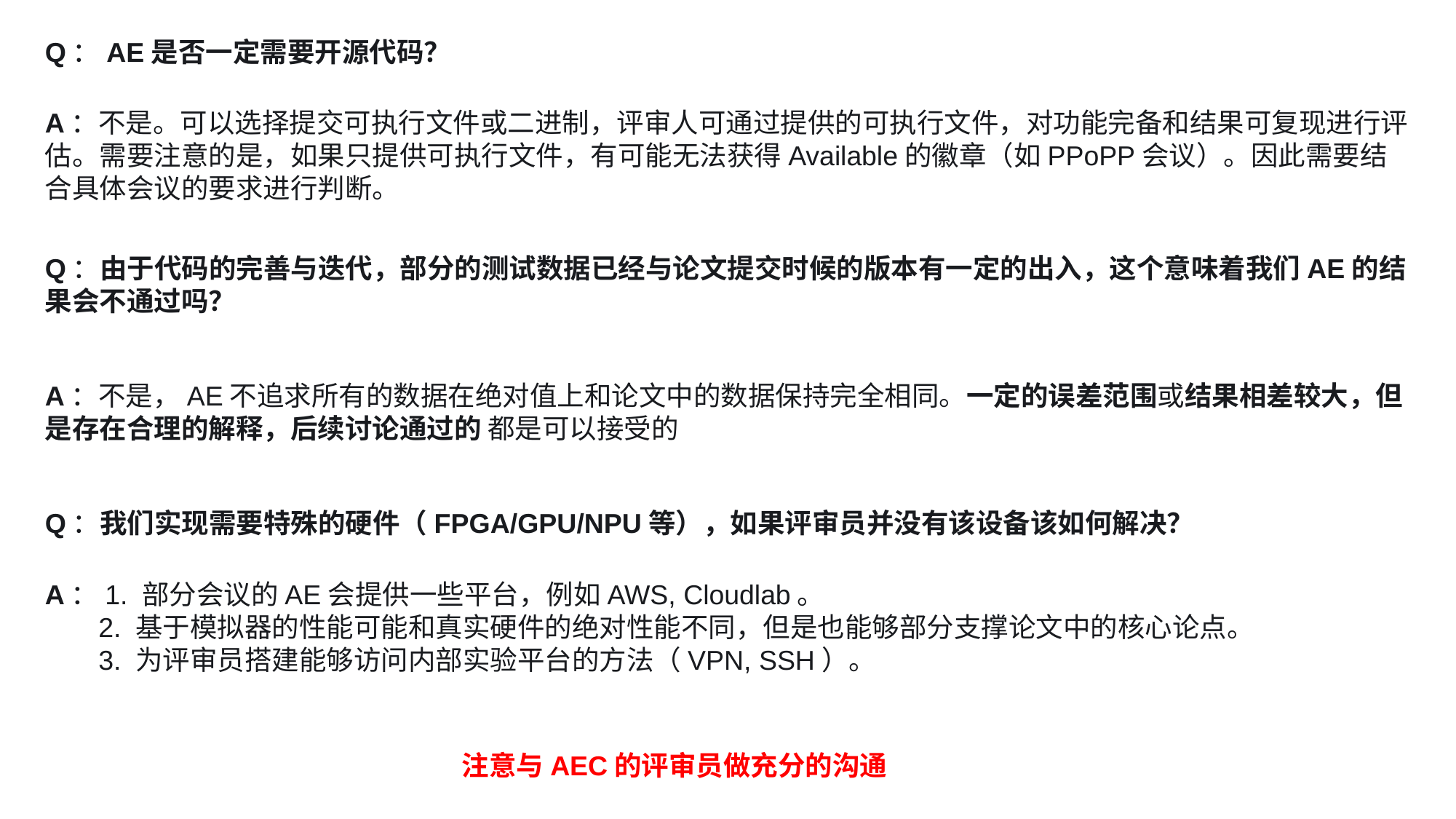

Q：AE是否一定需要开源代码？
A：不是。可以选择提交可执行文件或二进制，评审人可通过提供的可执行文件，对功能完备和结果可复现进行评估。需要注意的是，如果只提供可执行文件，有可能无法获得Available的徽章（如PPoPP会议）。因此需要结合具体会议的要求进行判断。
Q：由于代码的完善与迭代，部分的测试数据已经与论文提交时候的版本有一定的出入，这个意味着我们AE的结果会不通过吗？
A：不是，AE不追求所有的数据在绝对值上和论文中的数据保持完全相同。一定的误差范围或结果相差较大，但是存在合理的解释，后续讨论通过的 都是可以接受的
Q：我们实现需要特殊的硬件（FPGA/GPU/NPU等），如果评审员并没有该设备该如何解决？
A：1. 部分会议的AE会提供一些平台，例如AWS, Cloudlab。
       2. 基于模拟器的性能可能和真实硬件的绝对性能不同，但是也能够部分支撑论文中的核心论点。
       3. 为评审员搭建能够访问内部实验平台的方法（VPN, SSH）。

注意与AEC的评审员做充分的沟通